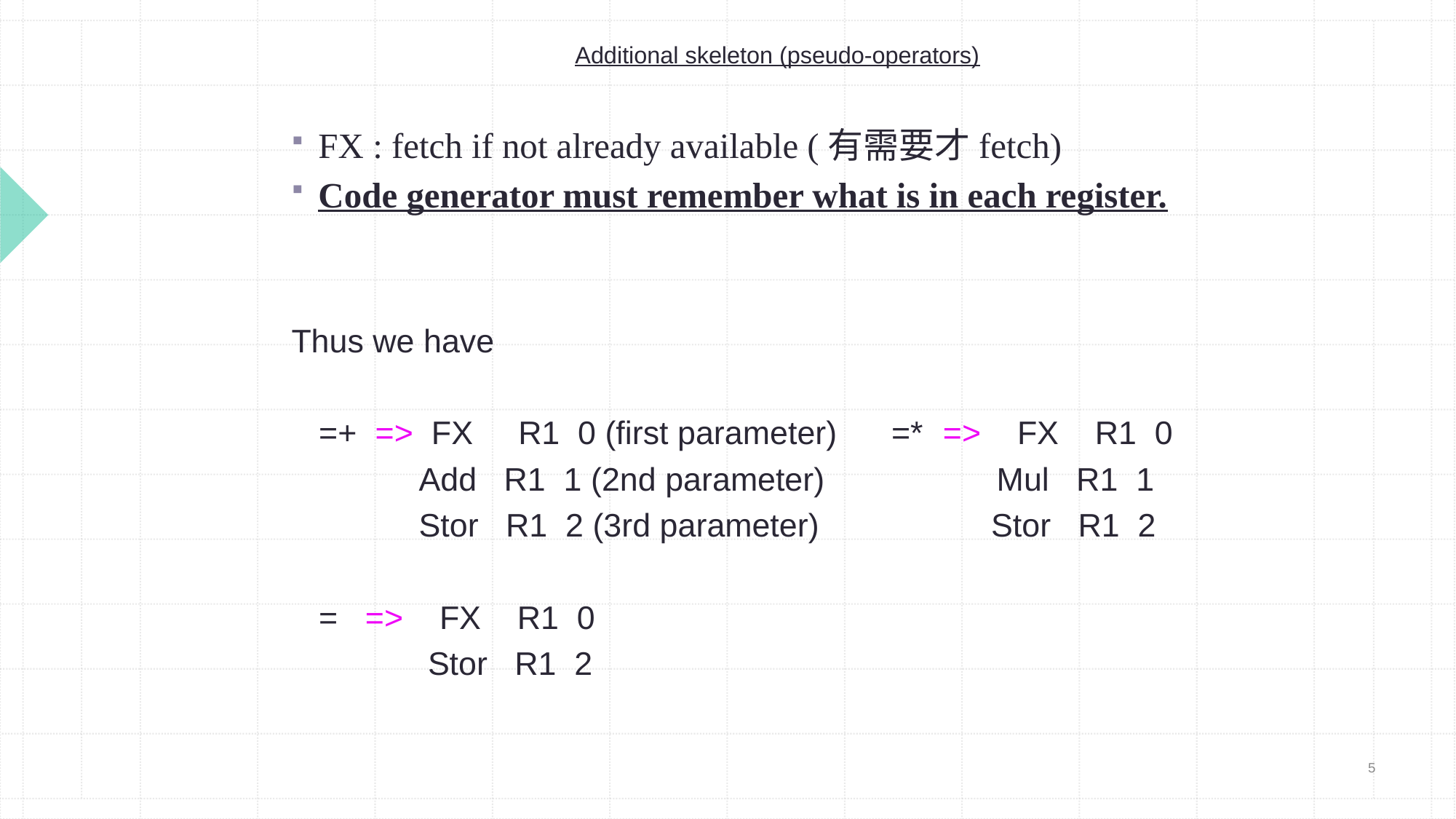

# Additional skeleton (pseudo-operators)
FX : fetch if not already available (有需要才fetch)
Code generator must remember what is in each register.

Thus we have

   =+  =>  FX     R1  0 (first parameter)      =*  =>    FX    R1  0
              Add   R1  1 (2nd parameter)                   Mul   R1  1
              Stor   R1  2 (3rd parameter)                   Stor   R1  2

   =   =>    FX    R1  0
               Stor   R1  2

5